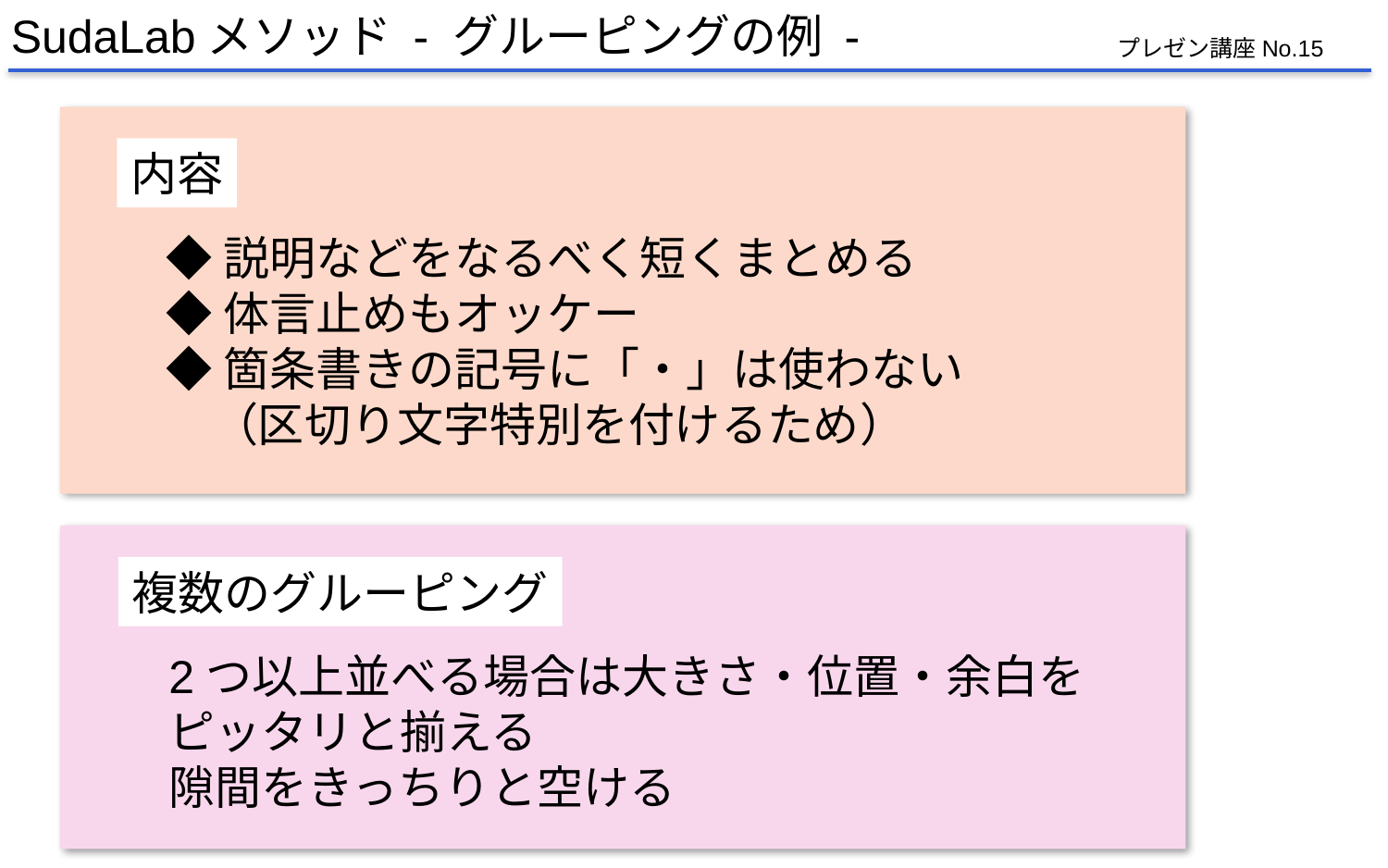

SudaLabメソッド - グルーピングの例 -
プレゼン講座No.15

内容
◆説明などをなるべく短くまとめる
◆体言止めもオッケー
◆箇条書きの記号に「・」は使わない
　（区切り文字特別を付けるため）

複数のグルーピング
2つ以上並べる場合は大きさ・位置・余白を
ピッタリと揃える
隙間をきっちりと空ける